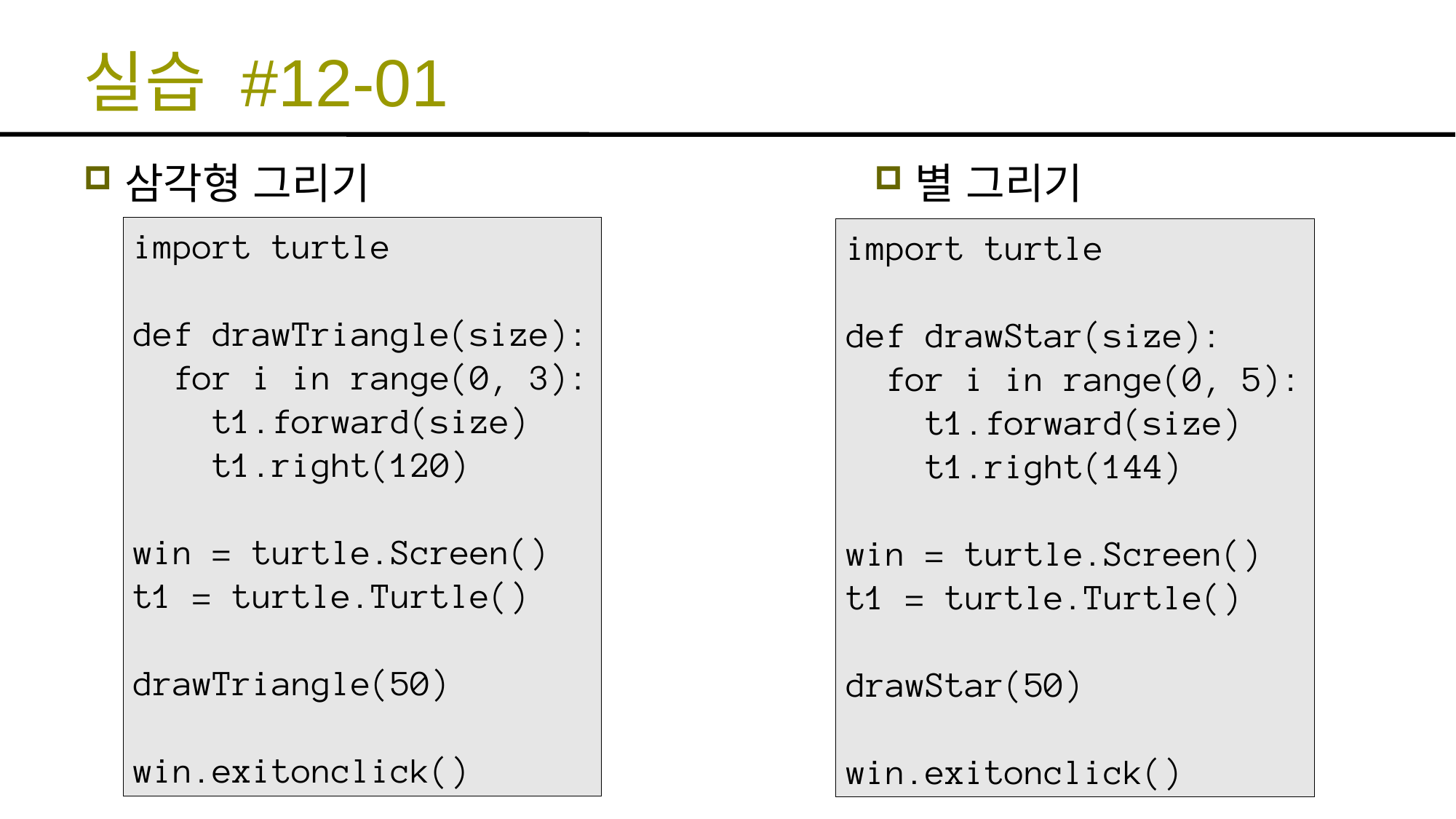

# 실습 #12-01
삼각형 그리기
별 그리기
import turtle

def drawTriangle(size):
  for i in range(0, 3):
    t1.forward(size)
    t1.right(120)

win = turtle.Screen()
t1 = turtle.Turtle()

drawTriangle(50)

win.exitonclick()
import turtle

def drawStar(size):
  for i in range(0, 5):
    t1.forward(size)
    t1.right(144)

win = turtle.Screen()
t1 = turtle.Turtle()

drawStar(50)

win.exitonclick()